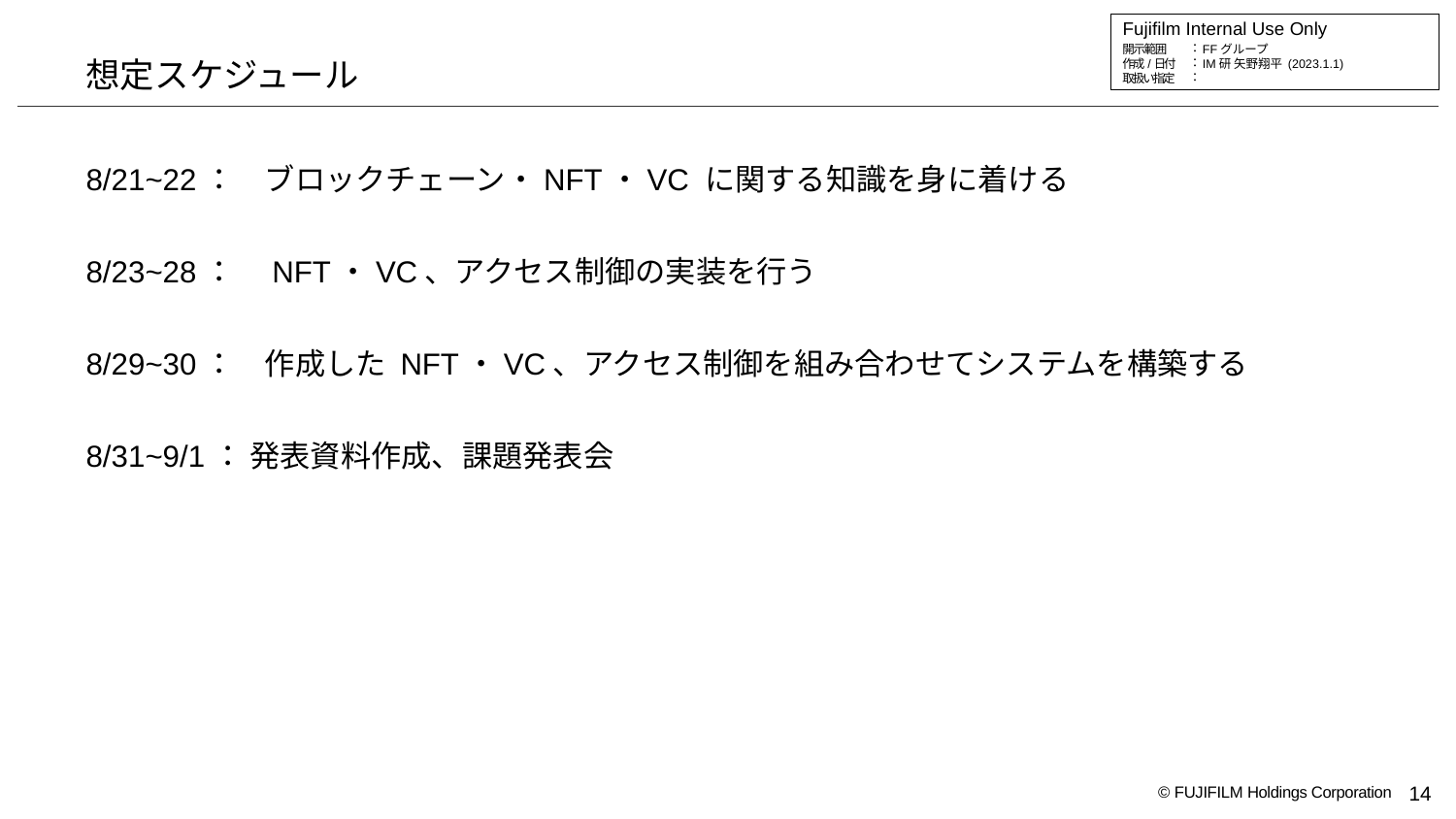

# 想定スケジュール
8/21~22：　ブロックチェーン・NFT・VC に関する知識を身に着ける

8/23~28：　NFT・VC、アクセス制御の実装を行う

8/29~30：　作成した NFT・VC、アクセス制御を組み合わせてシステムを構築する

8/31~9/1： 発表資料作成、課題発表会
14